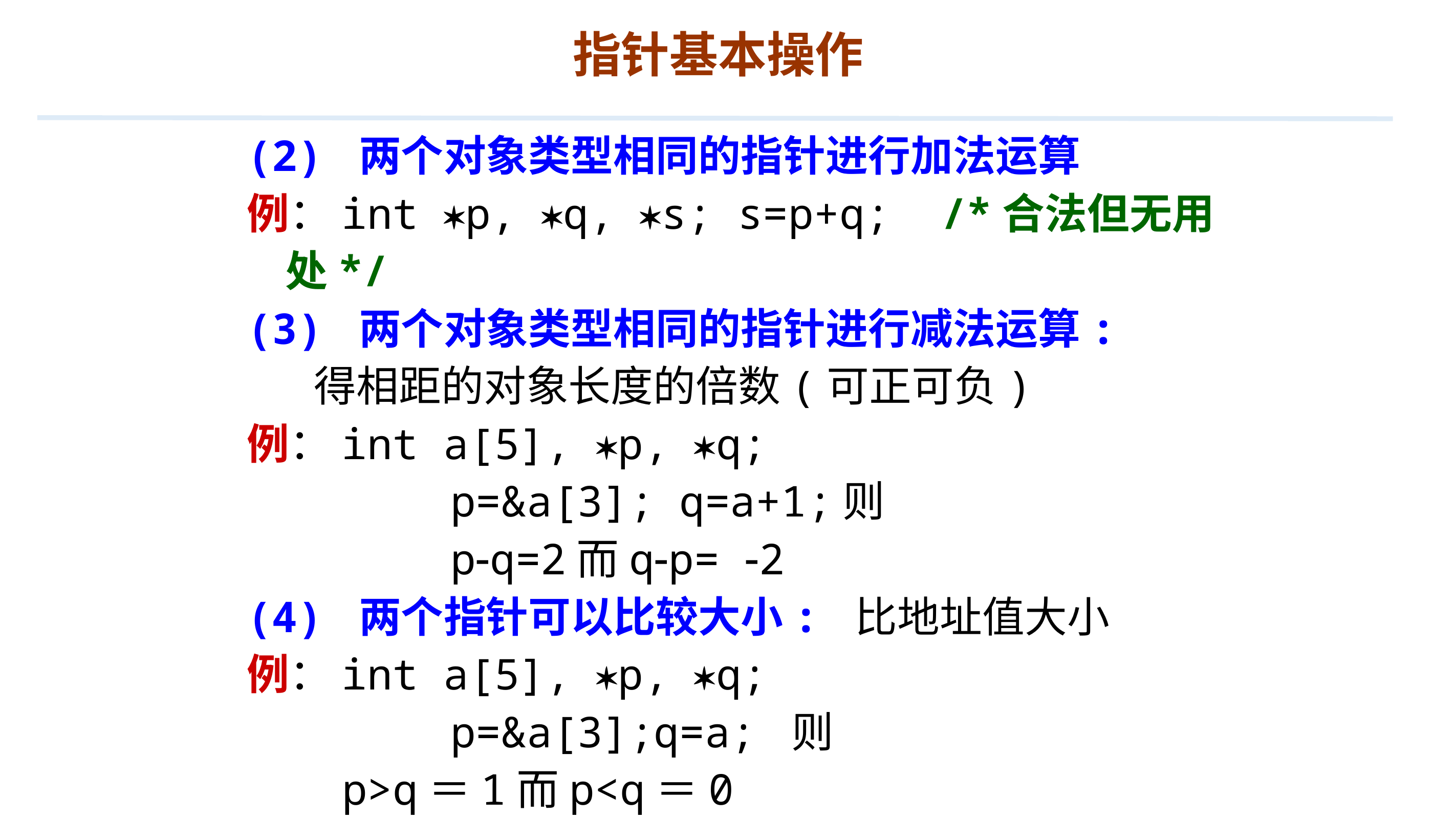

指针基本操作
(2) 两个对象类型相同的指针进行加法运算
例：int ∗p, ∗q, ∗s; s=p+q;  /*合法但无用处*/
(3) 两个对象类型相同的指针进行减法运算:
      得相距的对象长度的倍数(可正可负)
例：int a[5], ∗p, ∗q;
        p=&a[3]; q=a+1;则
        p−q=2而q−p= −2
(4) 两个指针可以比较大小: 比地址值大小
例：int a[5], ∗p, ∗q;
        p=&a[3];q=a; 则
　　p>q＝1而p<q＝0